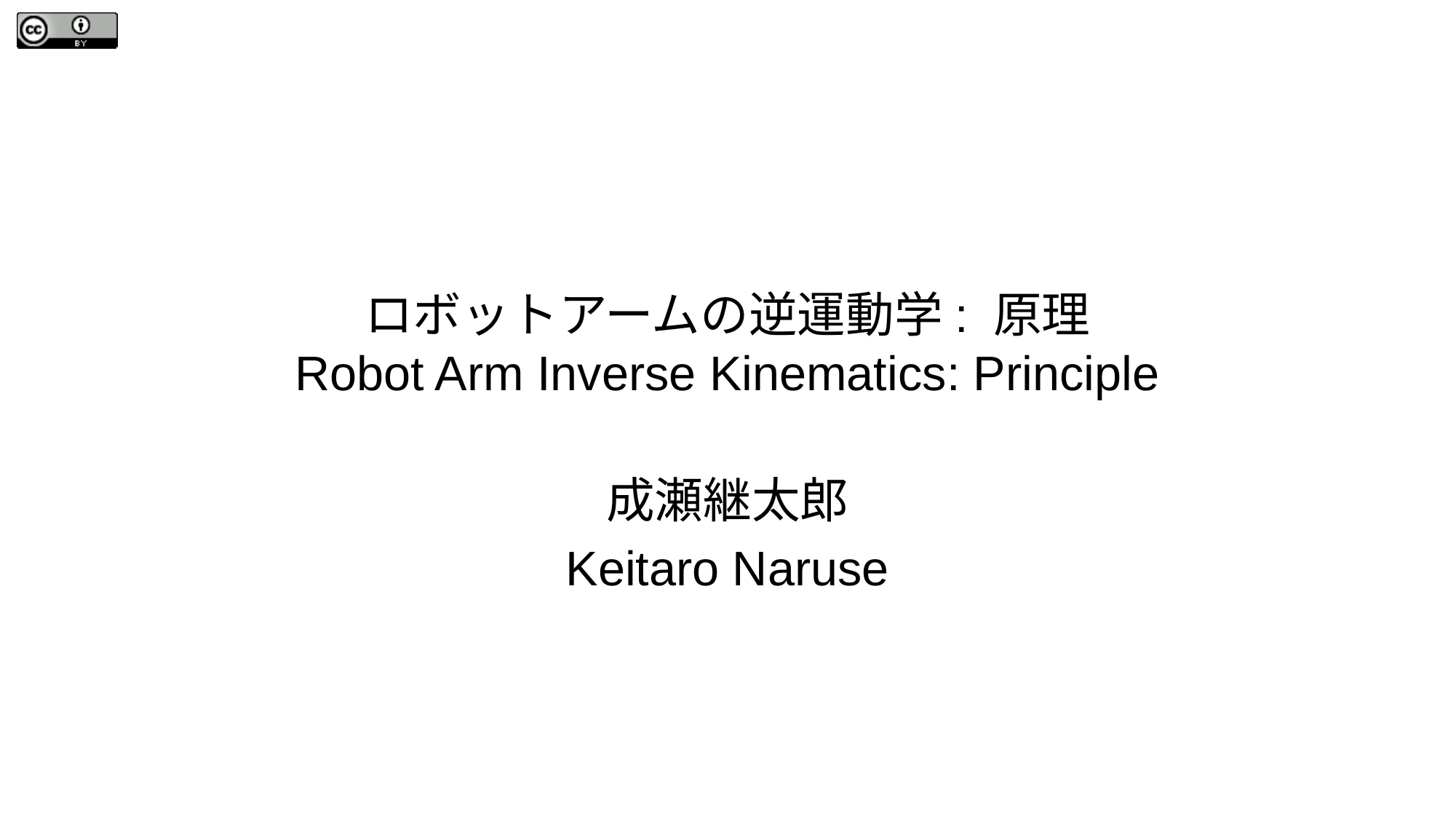

# ロボットアームの逆運動学: 原理 Robot Arm Inverse Kinematics: Principle
成瀬継太郎
Keitaro Naruse